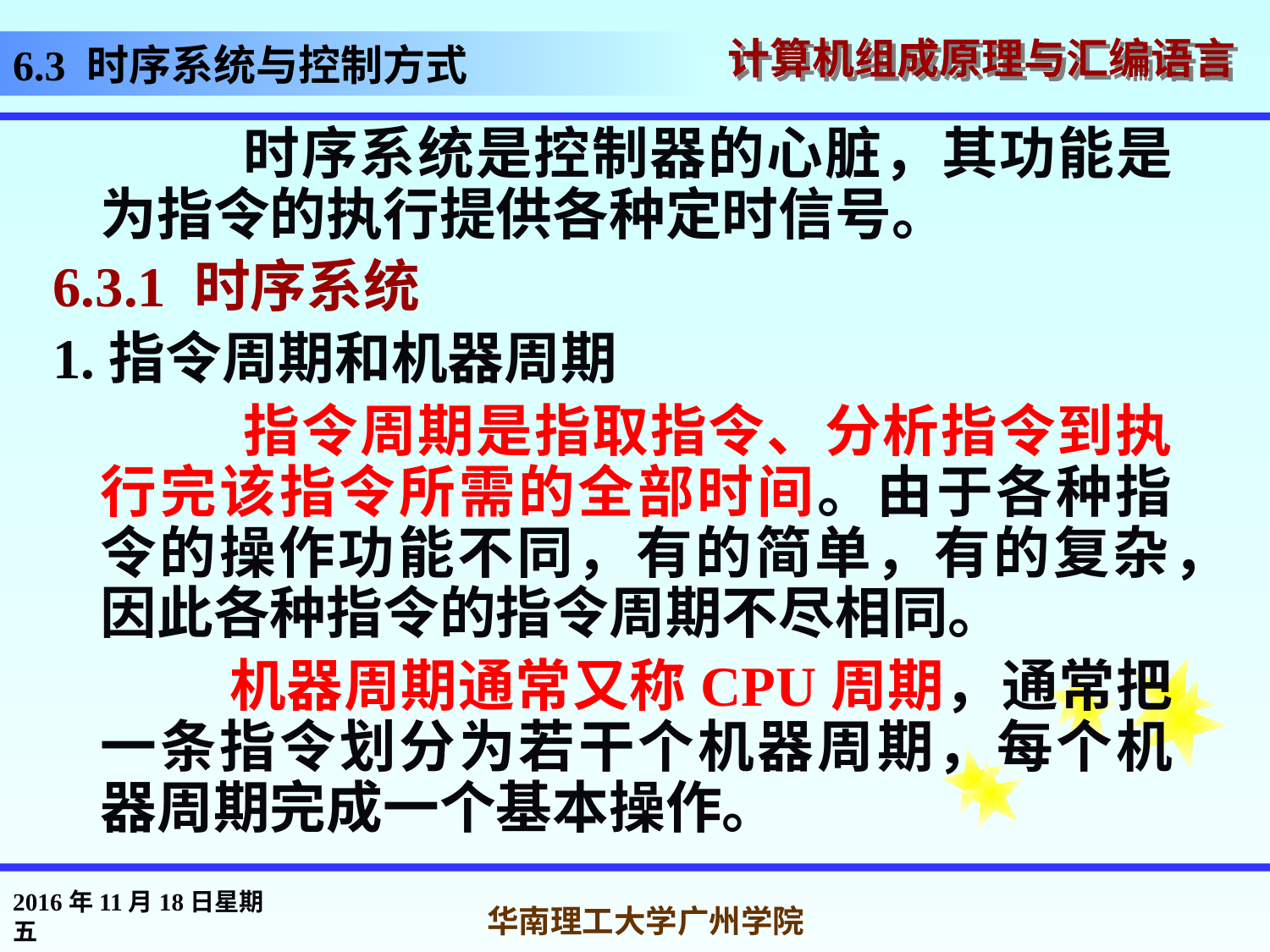

# 6.3 时序系统与控制方式
            时序系统是控制器的心脏，其功能是为指令的执行提供各种定时信号。
6.3.1 时序系统
1.指令周期和机器周期
            指令周期是指取指令、分析指令到执行完该指令所需的全部时间。由于各种指令的操作功能不同，有的简单，有的复杂，因此各种指令的指令周期不尽相同。
            机器周期通常又称CPU周期，通常把一条指令划分为若干个机器周期，每个机器周期完成一个基本操作。
2016年11月18日星期五
华南理工大学广州学院